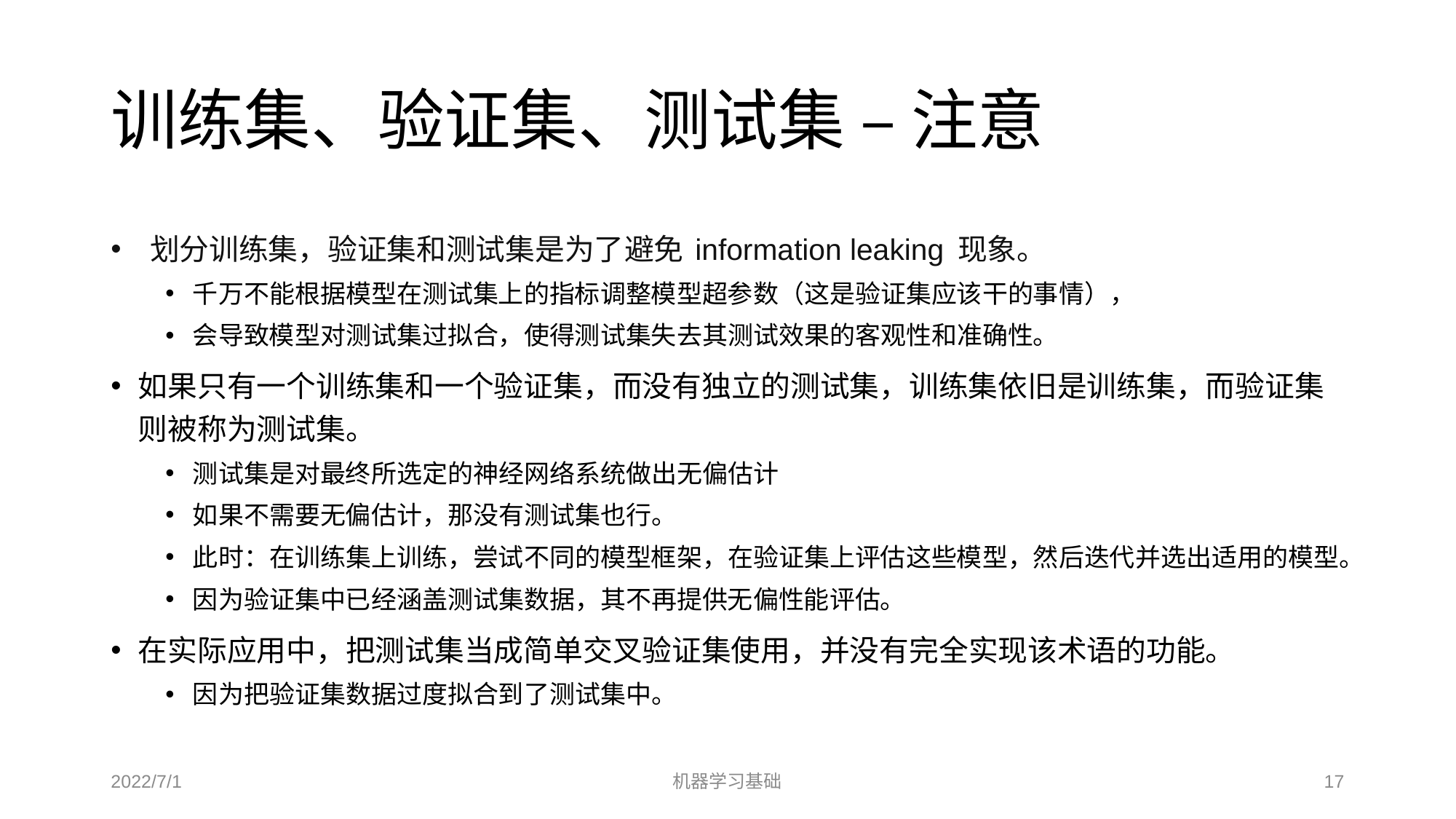

# 训练集、验证集、测试集 – 注意
 划分训练集，验证集和测试集是为了避免 information leaking 现象。
千万不能根据模型在测试集上的指标调整模型超参数（这是验证集应该干的事情），
会导致模型对测试集过拟合，使得测试集失去其测试效果的客观性和准确性。
如果只有一个训练集和一个验证集，而没有独立的测试集，训练集依旧是训练集，而验证集则被称为测试集。
测试集是对最终所选定的神经网络系统做出无偏估计
如果不需要无偏估计，那没有测试集也行。
此时：在训练集上训练，尝试不同的模型框架，在验证集上评估这些模型，然后迭代并选出适用的模型。
因为验证集中已经涵盖测试集数据，其不再提供无偏性能评估。
在实际应用中，把测试集当成简单交叉验证集使用，并没有完全实现该术语的功能。
因为把验证集数据过度拟合到了测试集中。
2022/7/1
机器学习基础
17